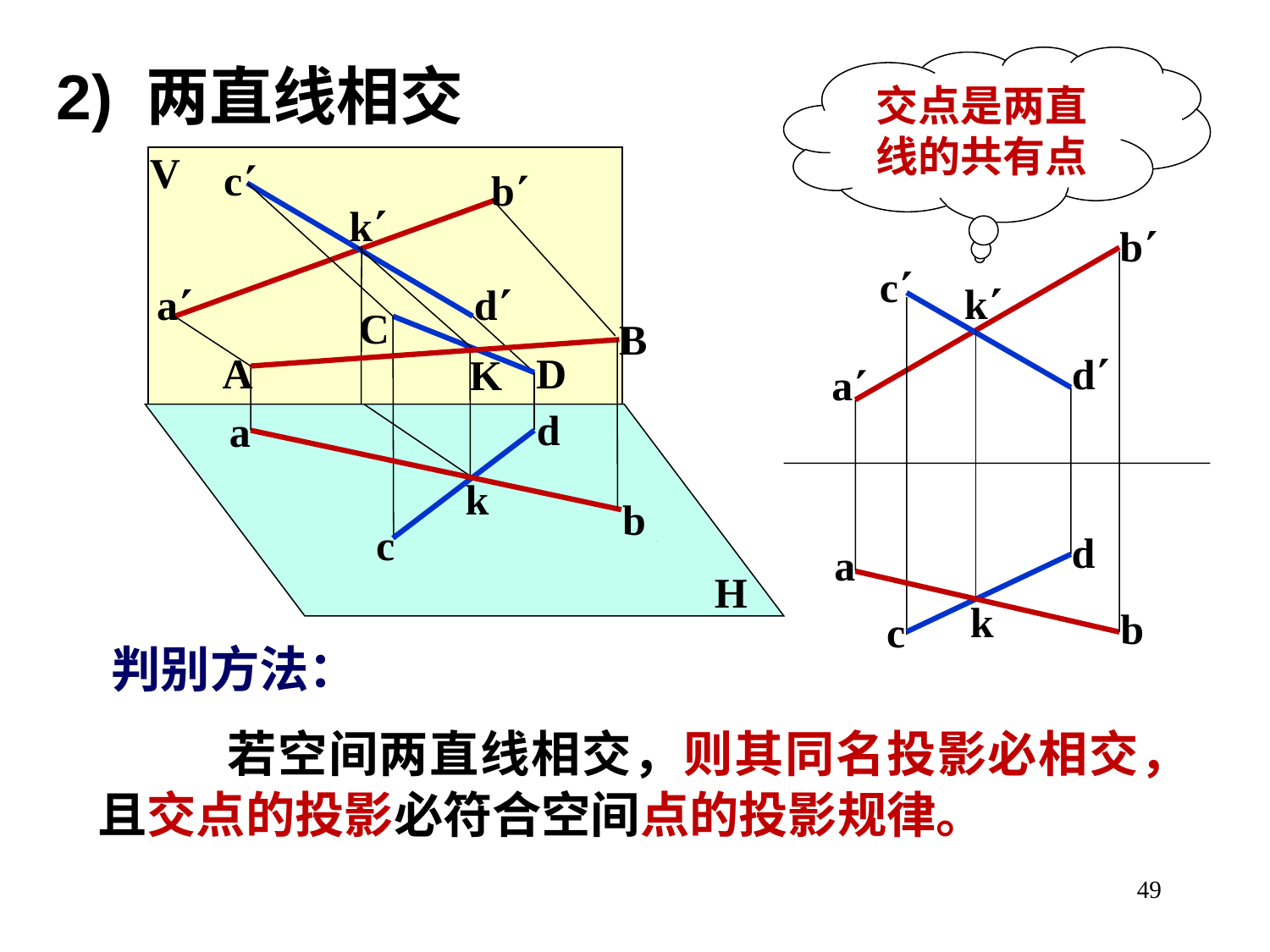

交点是两直线的共有点
2) 两直线相交
V

c′
b′

k′

a′
d′
C
B

A
D
K

d
a

k
b
c

H

b′

c′
k′

d′
a′

d
a

k
b
c
判别方法：
        若空间两直线相交，则其同名投影必相交，且交点的投影必符合空间点的投影规律。
49